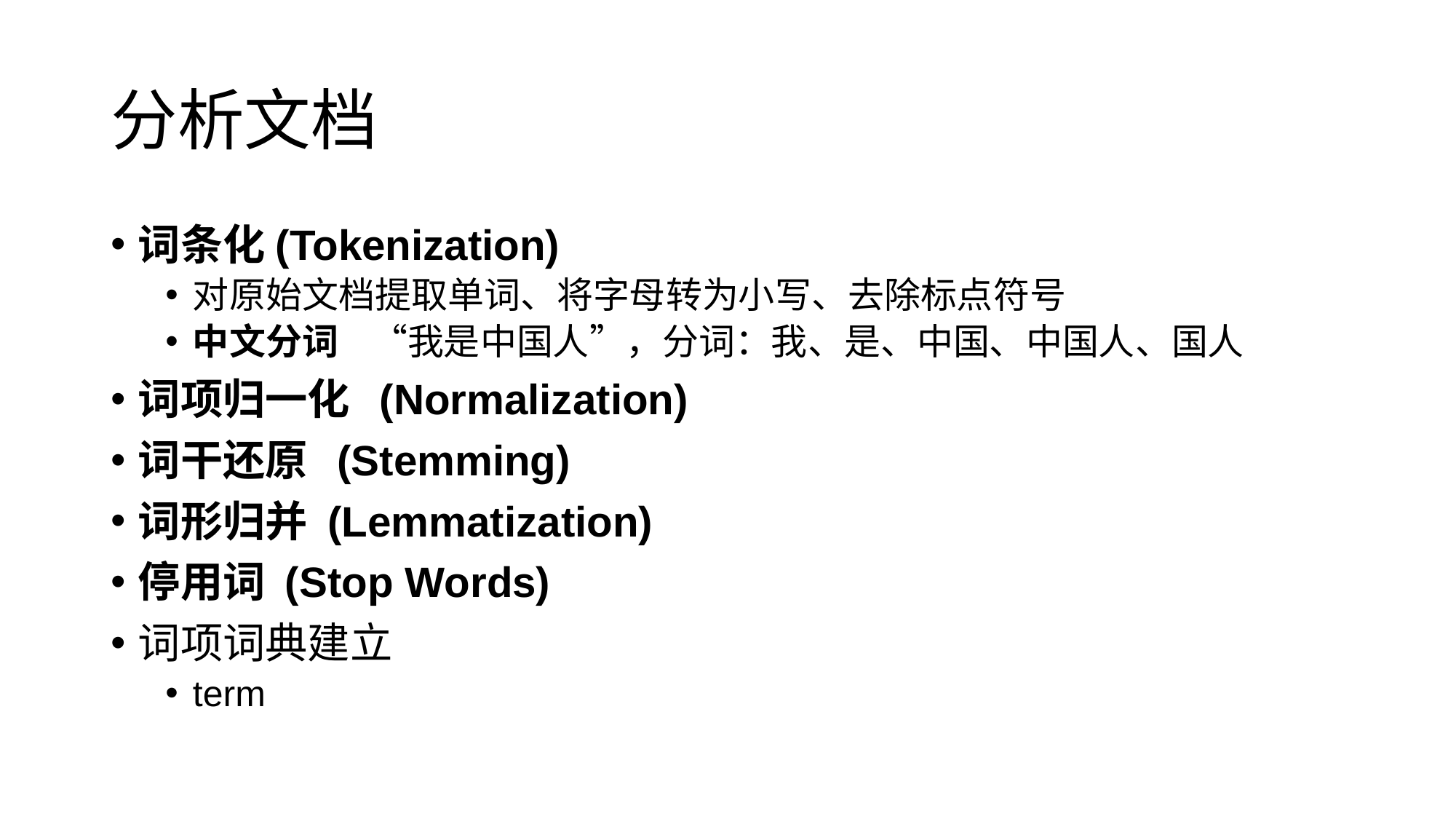

# 分析文档
词条化(Tokenization)
对原始文档提取单词、将字母转为小写、去除标点符号
中文分词    “我是中国人”，分词：我、是、中国、中国人、国人
词项归一化  (Normalization)
词干还原  (Stemming)
词形归并 (Lemmatization)
停用词 (Stop Words)
词项词典建立
term